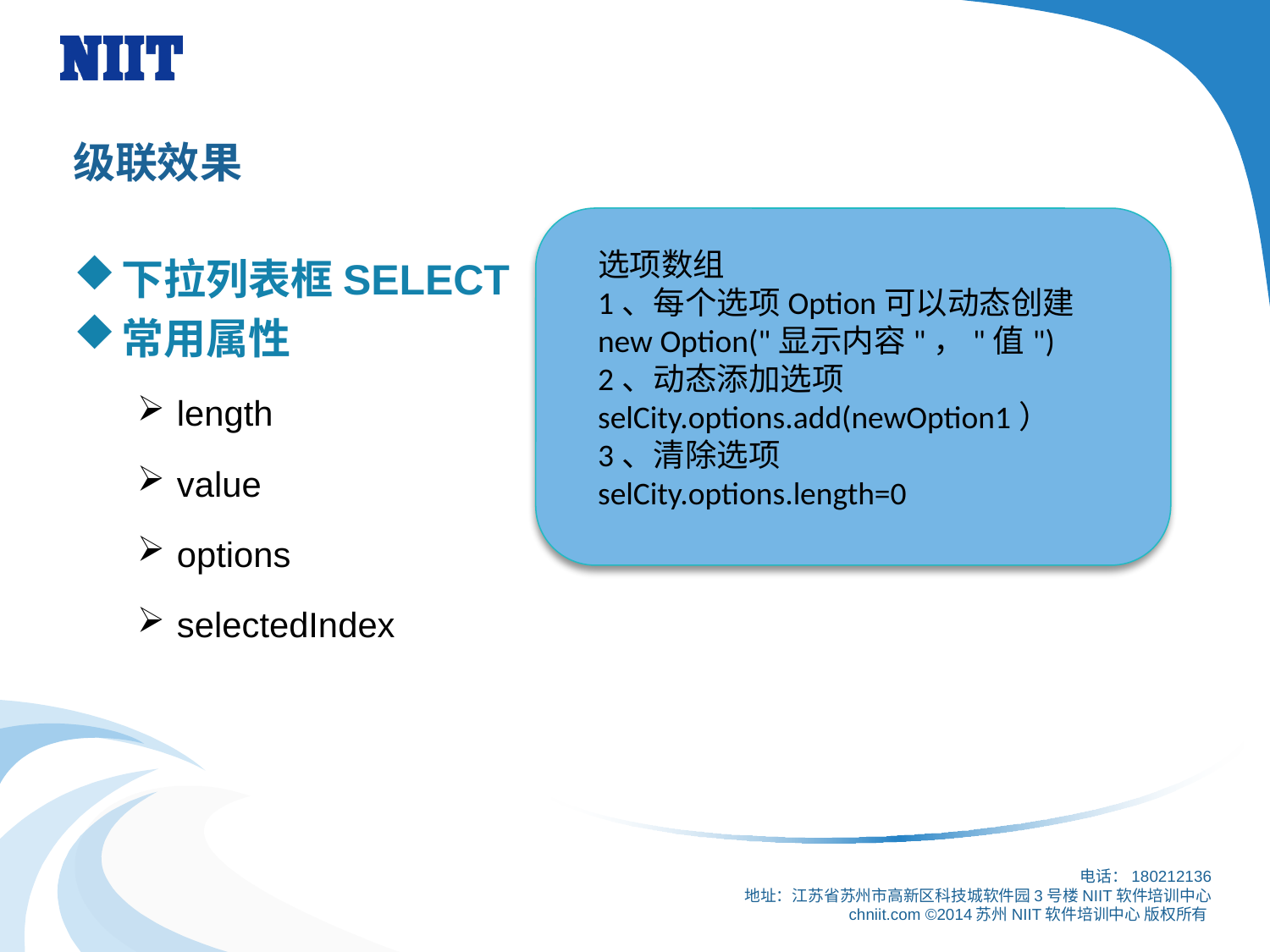

# 级联效果

选项数组
1、每个选项Option可以动态创建
new Option("显示内容"，"值")
2、动态添加选项
selCity.options.add(newOption1）
3、清除选项
selCity.options.length=0

下拉列表框SELECT
常用属性
length
value
options
selectedIndex